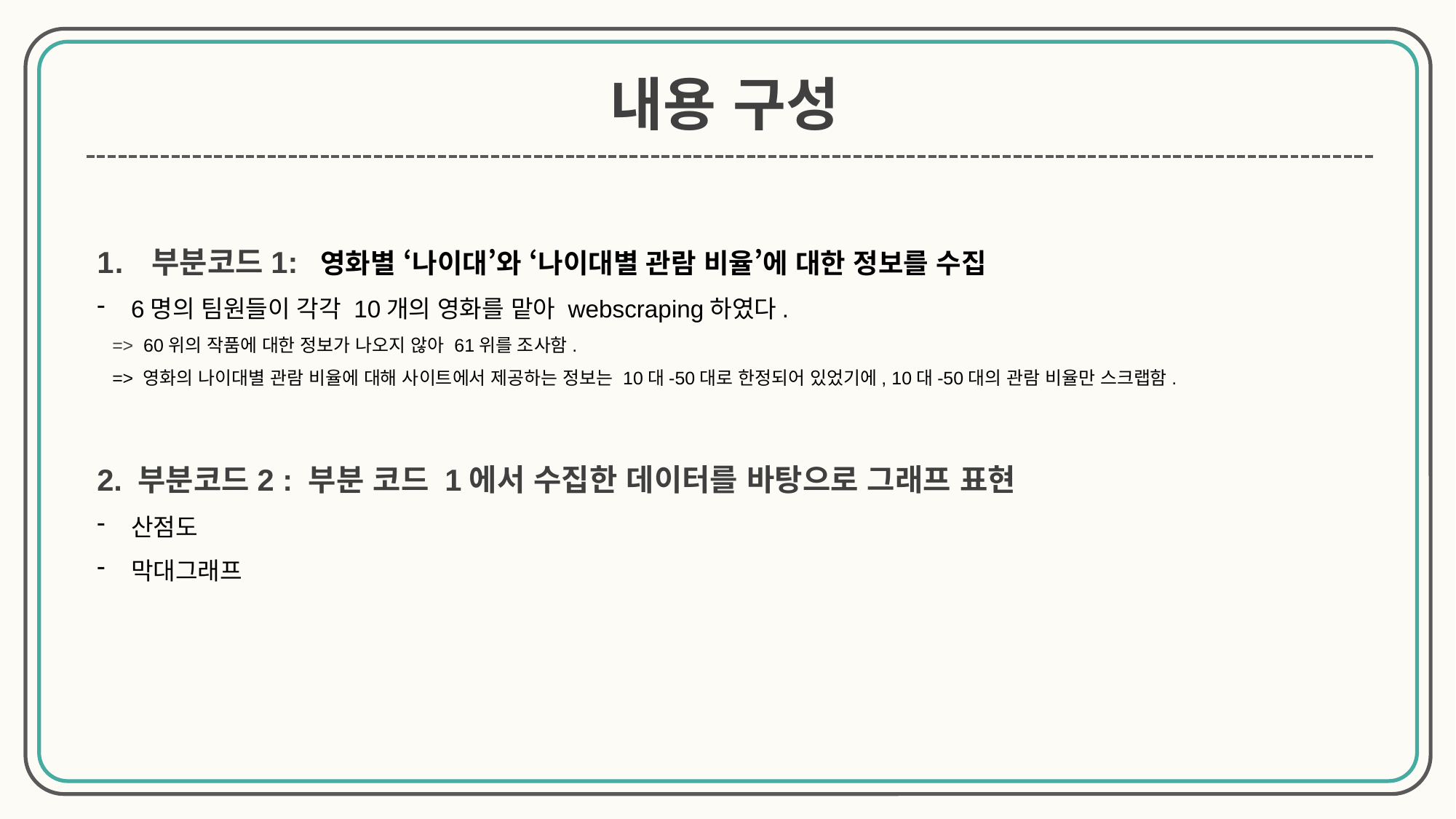

내용 구성
부분코드1:  영화별 ‘나이대’와 ‘나이대별 관람 비율’에 대한 정보를 수집
6명의 팀원들이 각각 10개의 영화를 맡아 webscraping하였다.
   =>  60위의 작품에 대한 정보가 나오지 않아 61위를 조사함.
   => 영화의 나이대별 관람 비율에 대해 사이트에서 제공하는 정보는 10대-50대로 한정되어 있었기에, 10대-50대의 관람 비율만 스크랩함.

2. 부분코드2 : 부분 코드 1에서 수집한 데이터를 바탕으로 그래프 표현
산점도
막대그래프